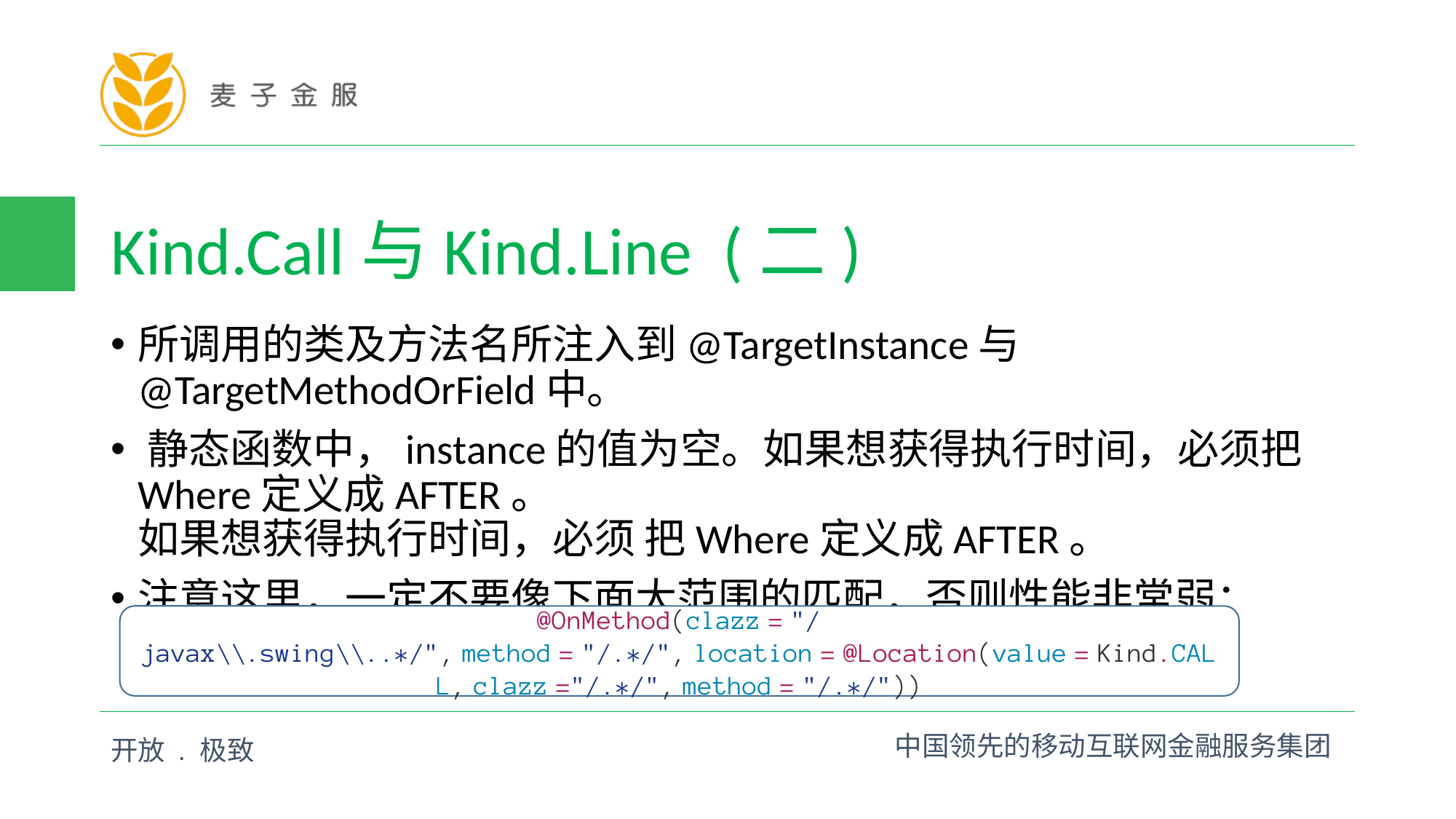

# Kind.Call与Kind.Line  (二)

所调用的类及方法名所注入到@TargetInstance与 @TargetMethodOrField中。
​静态函数中，instance的值为空。如果想获得执行时间，必须把Where定义成AFTER。
如果想获得执行时间，必须 把Where定义成AFTER。
注意这里，一定不要像下面大范围的匹配，否则性能非常弱：

@OnMethod(clazz = "/javax\\.swing\\..*/", method = "/.*/", location = @Location(value = Kind.CALL, clazz ="/.*/", method = "/.*/"))